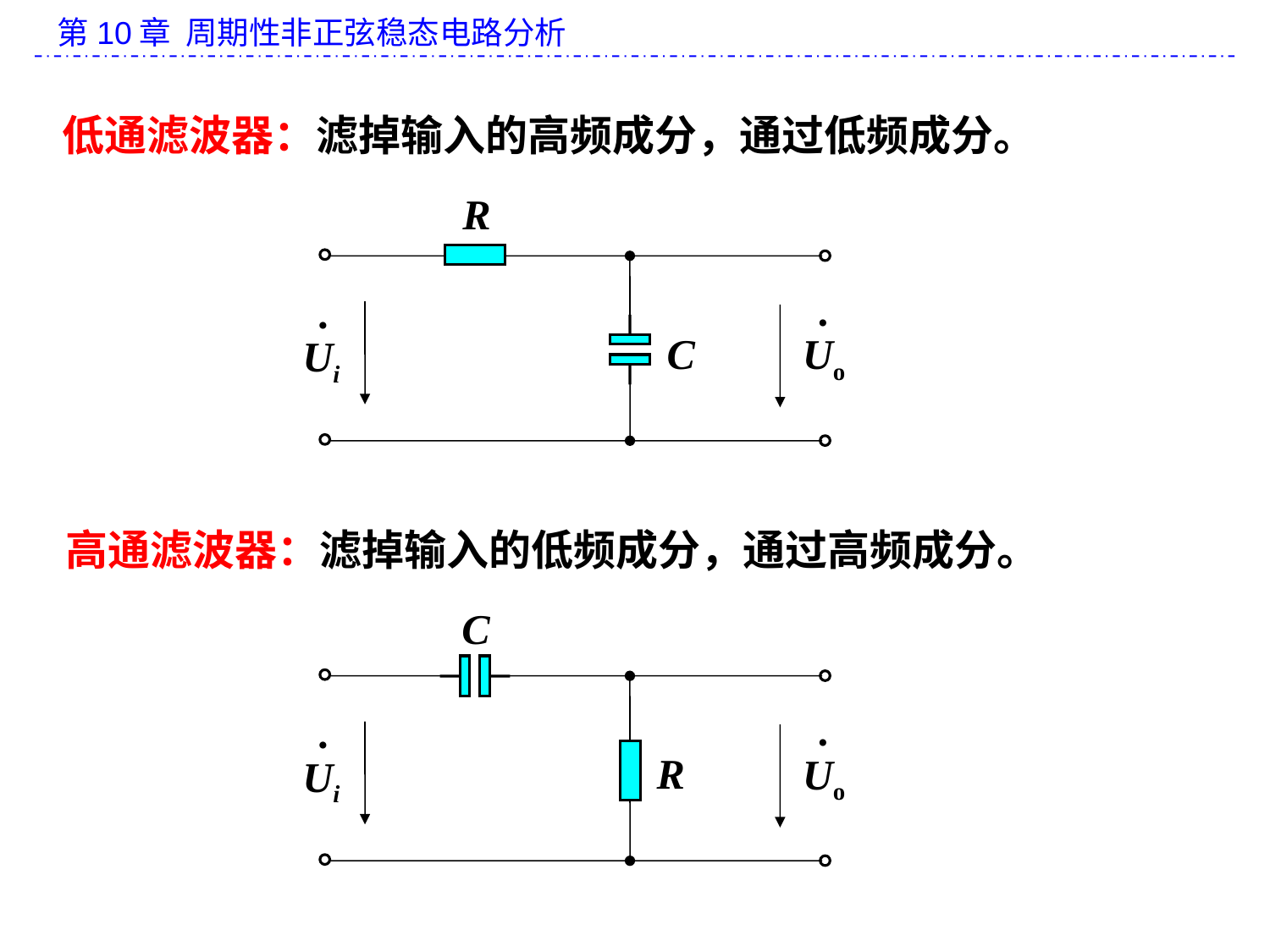

低通滤波器：滤掉输入的高频成分，通过低频成分。
R

·
·

C
Uo
Ui

高通滤波器：滤掉输入的低频成分，通过高频成分。
C

·
·

R
Uo
Ui